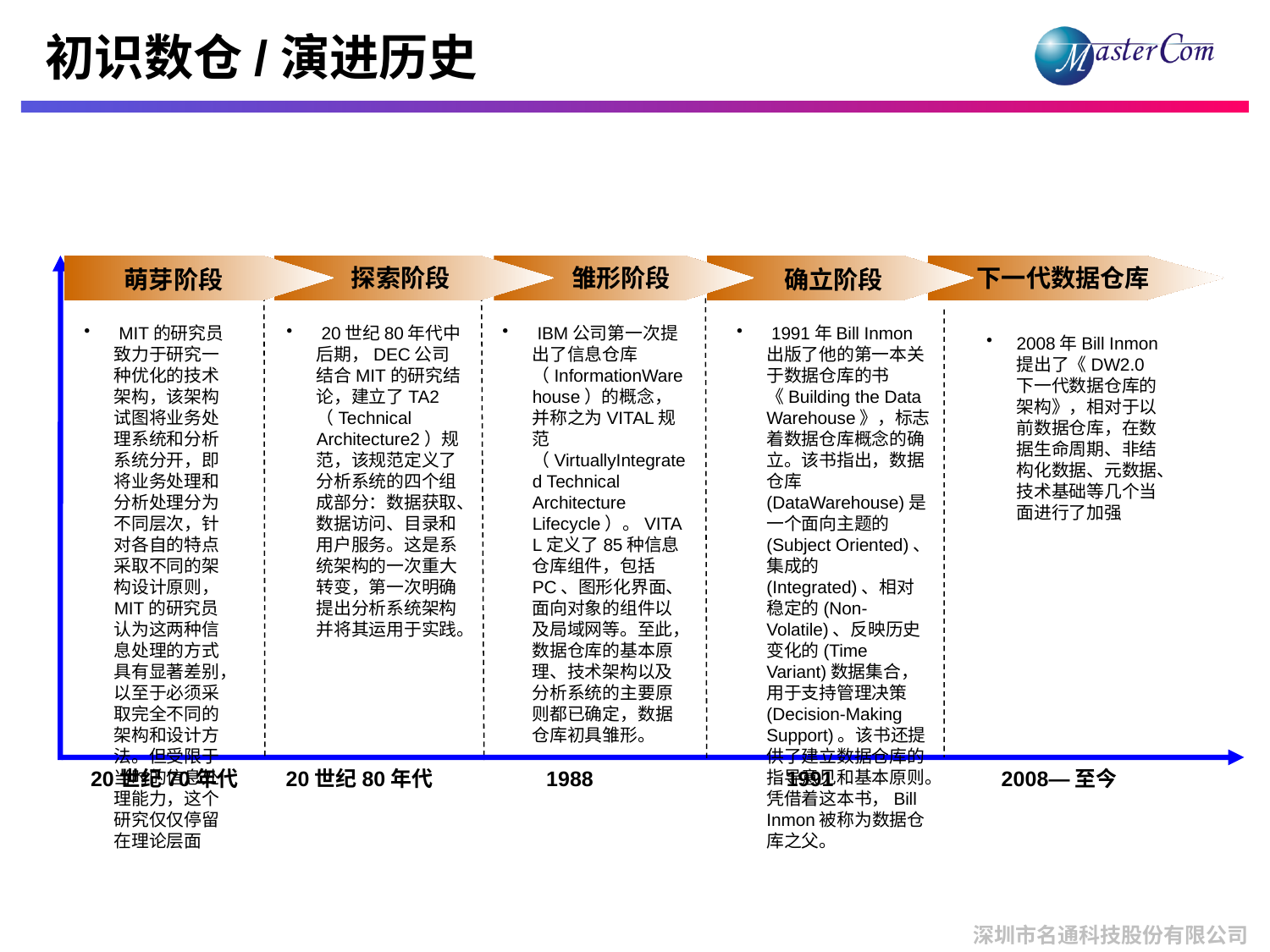

# 初识数仓/演进历史

探索阶段
雏形阶段
下一代数据仓库
萌芽阶段
确立阶段

 MIT的研究员致力于研究一种优化的技术架构，该架构试图将业务处理系统和分析系统分开，即将业务处理和分析处理分为不同层次，针对各自的特点采取不同的架构设计原则，MIT的研究员认为这两种信息处理的方式具有显著差别，以至于必须采取完全不同的架构和设计方法。但受限于当时的信息处理能力，这个研究仅仅停留在理论层面
 20世纪80年代中后期，DEC公司结合MIT的研究结论，建立了TA2（Technical Architecture2）规范，该规范定义了分析系统的四个组成部分：数据获取、数据访问、目录和用户服务。这是系统架构的一次重大转变，第一次明确提出分析系统架构并将其运用于实践。
 IBM公司第一次提出了信息仓库（InformationWarehouse）的概念，并称之为VITAL规范（VirtuallyIntegrated Technical Architecture Lifecycle）。VITAL定义了85种信息仓库组件，包括PC、图形化界面、面向对象的组件以及局域网等。至此，数据仓库的基本原理、技术架构以及分析系统的主要原则都已确定，数据仓库初具雏形。

 1991年Bill Inmon出版了他的第一本关于数据仓库的书《Building the Data Warehouse》，标志着数据仓库概念的确立。该书指出，数据仓库(DataWarehouse)是一个面向主题的(Subject Oriented)、集成的(Integrated)、相对稳定的(Non-Volatile)、反映历史变化的(Time Variant)数据集合，用于支持管理决策(Decision-Making Support)。该书还提供了建立数据仓库的指导意见和基本原则。凭借着这本书，Bill Inmon被称为数据仓库之父。

2008年Bill Inmon提出了《DW2.0下一代数据仓库的架构》，相对于以前数据仓库，在数据生命周期、非结构化数据、元数据、技术基础等几个当面进行了加强

20世纪70年代
20世纪80年代
1988
1991
2008—至今